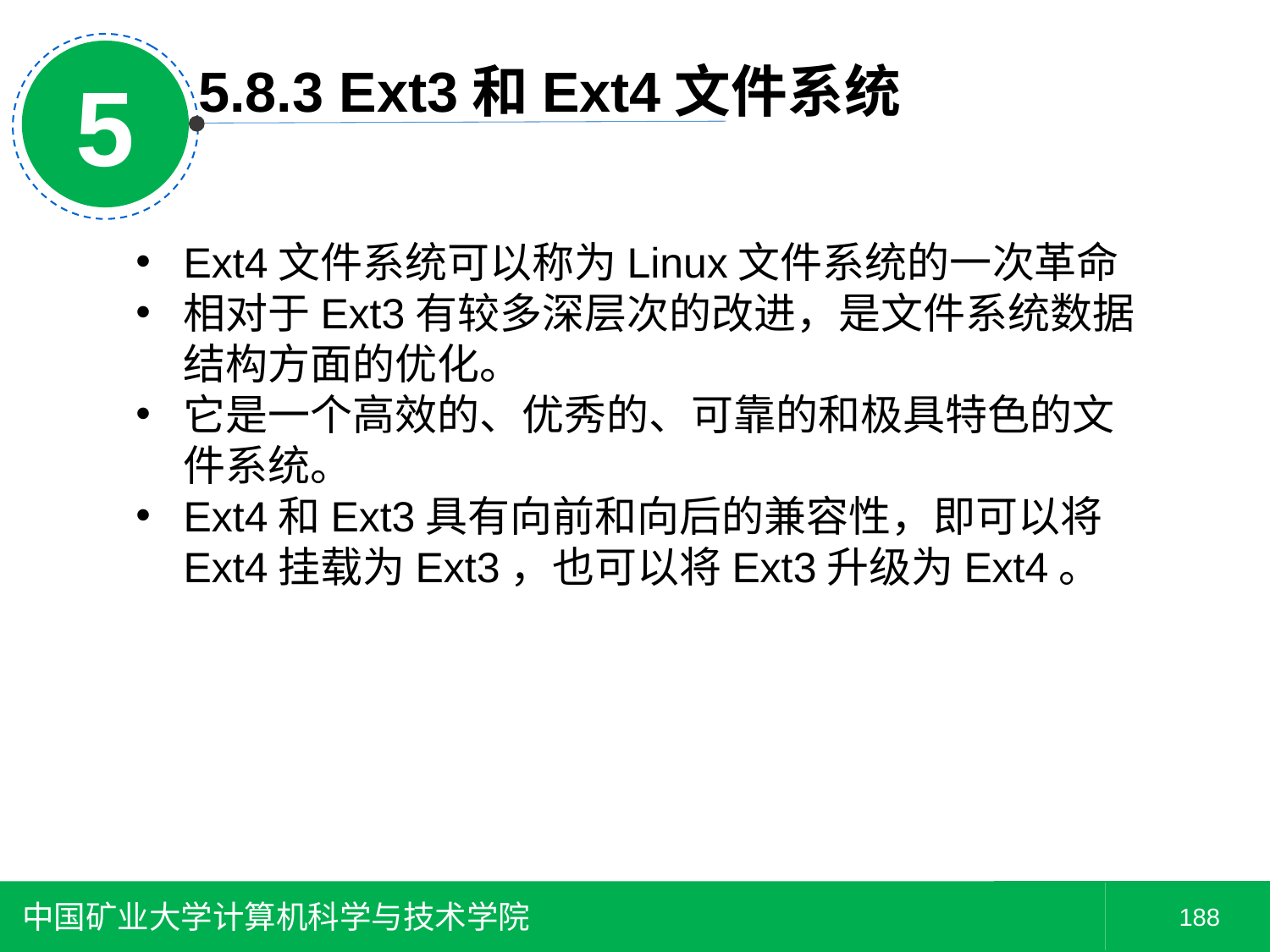

5
5.8.3 Ext3和Ext4文件系统

Ext4文件系统可以称为Linux文件系统的一次革命
相对于Ext3有较多深层次的改进，是文件系统数据结构方面的优化。
它是一个高效的、优秀的、可靠的和极具特色的文件系统。
Ext4和Ext3具有向前和向后的兼容性，即可以将Ext4挂载为Ext3，也可以将Ext3升级为Ext4。